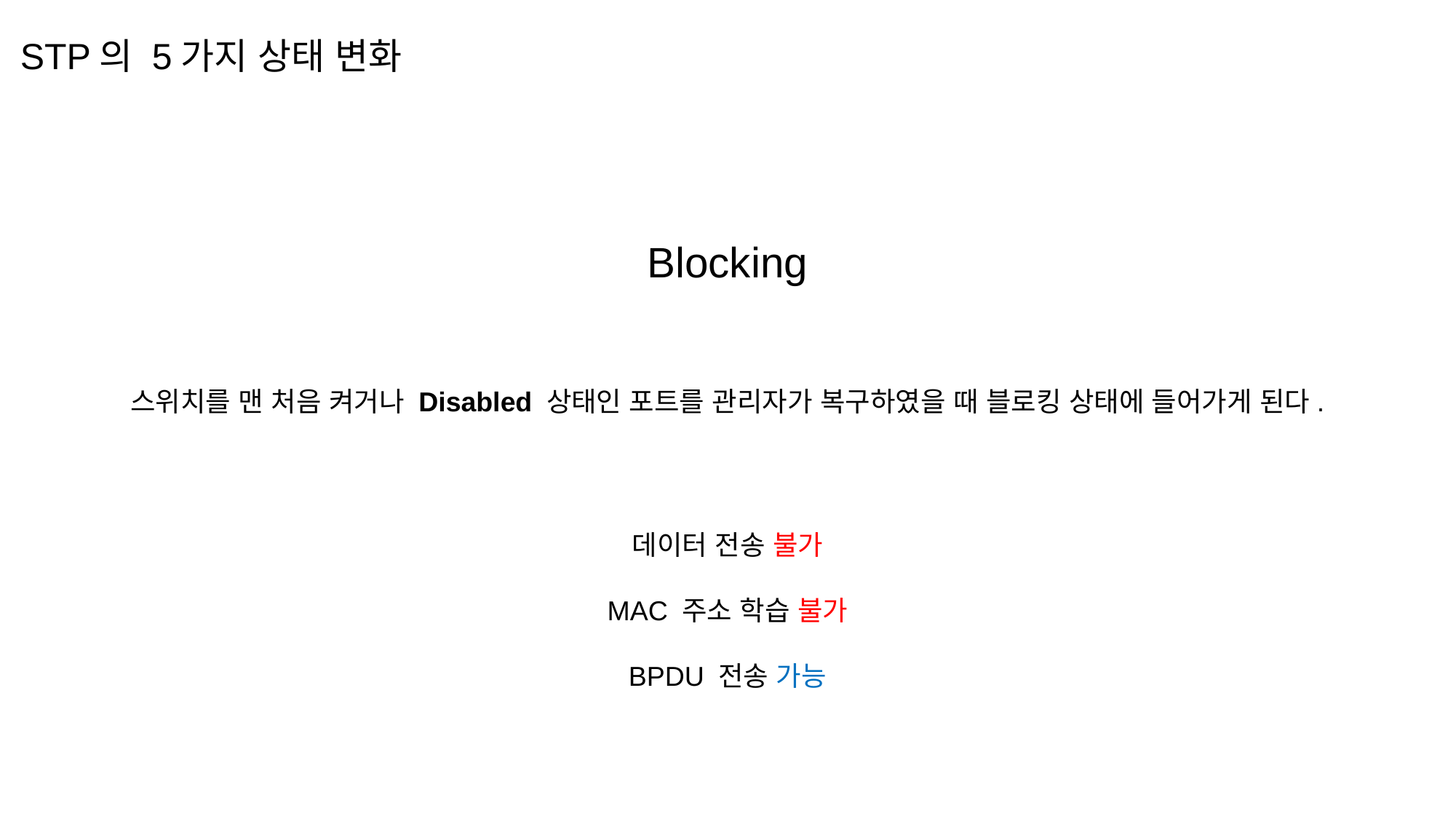

STP의 5가지 상태 변화
Blocking

스위치를 맨 처음 켜거나 Disabled 상태인 포트를 관리자가 복구하였을 때 블로킹 상태에 들어가게 된다.
데이터 전송 불가
MAC 주소 학습 불가
BPDU 전송 가능